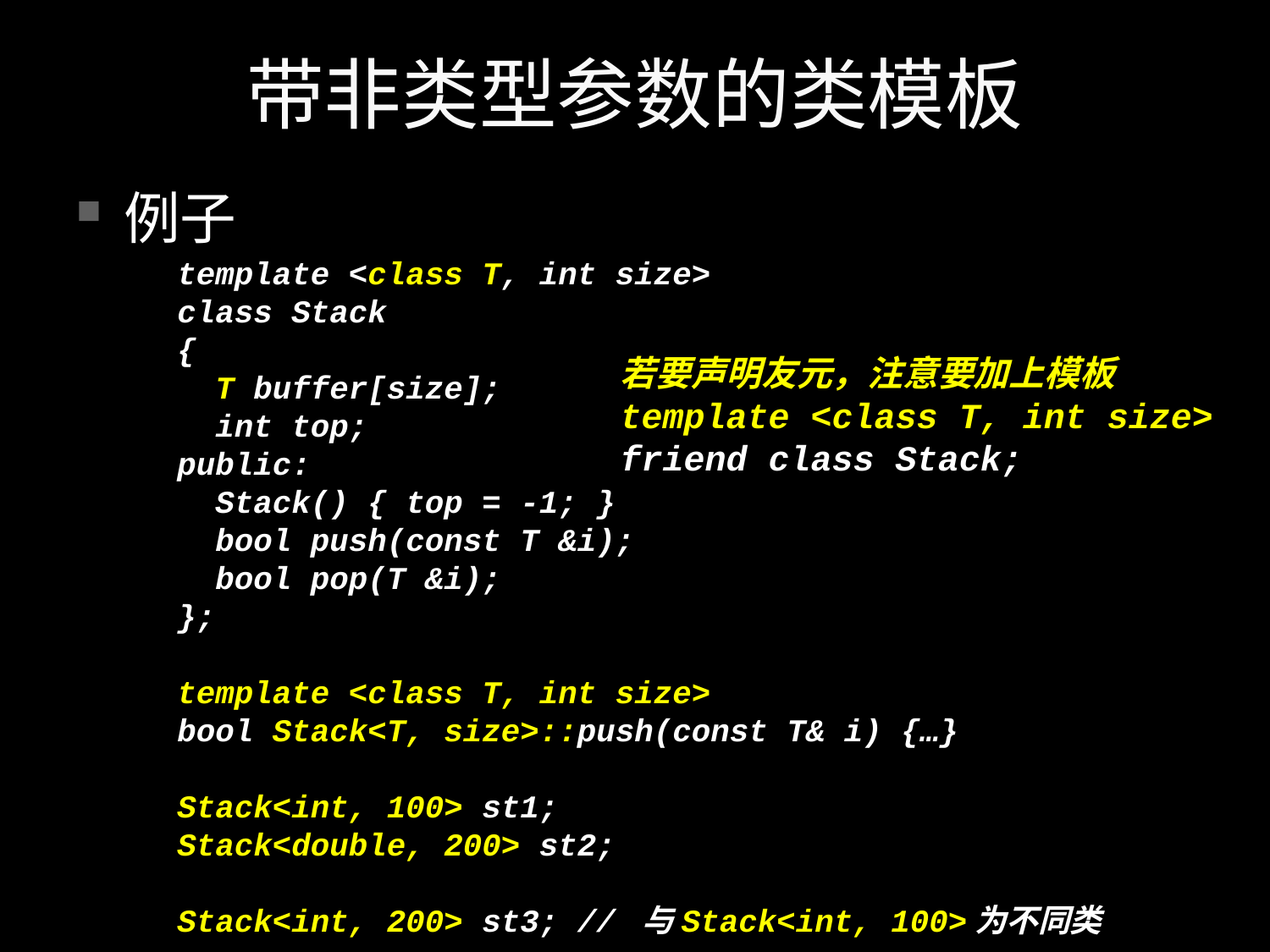

# 带非类型参数的类模板
例子
template <class T, int size>
class Stack
{
  T buffer[size];
  int top;
public:
  Stack() { top = -1; }
  bool push(const T &i);
  bool pop(T &i);
};
template <class T, int size>
bool Stack<T, size>::push(const T& i) {…}
Stack<int, 100> st1;
Stack<double, 200> st2;

Stack<int, 200> st3; // 与Stack<int, 100>为不同类
若要声明友元，注意要加上模板
template <class T, int size>
friend class Stack;